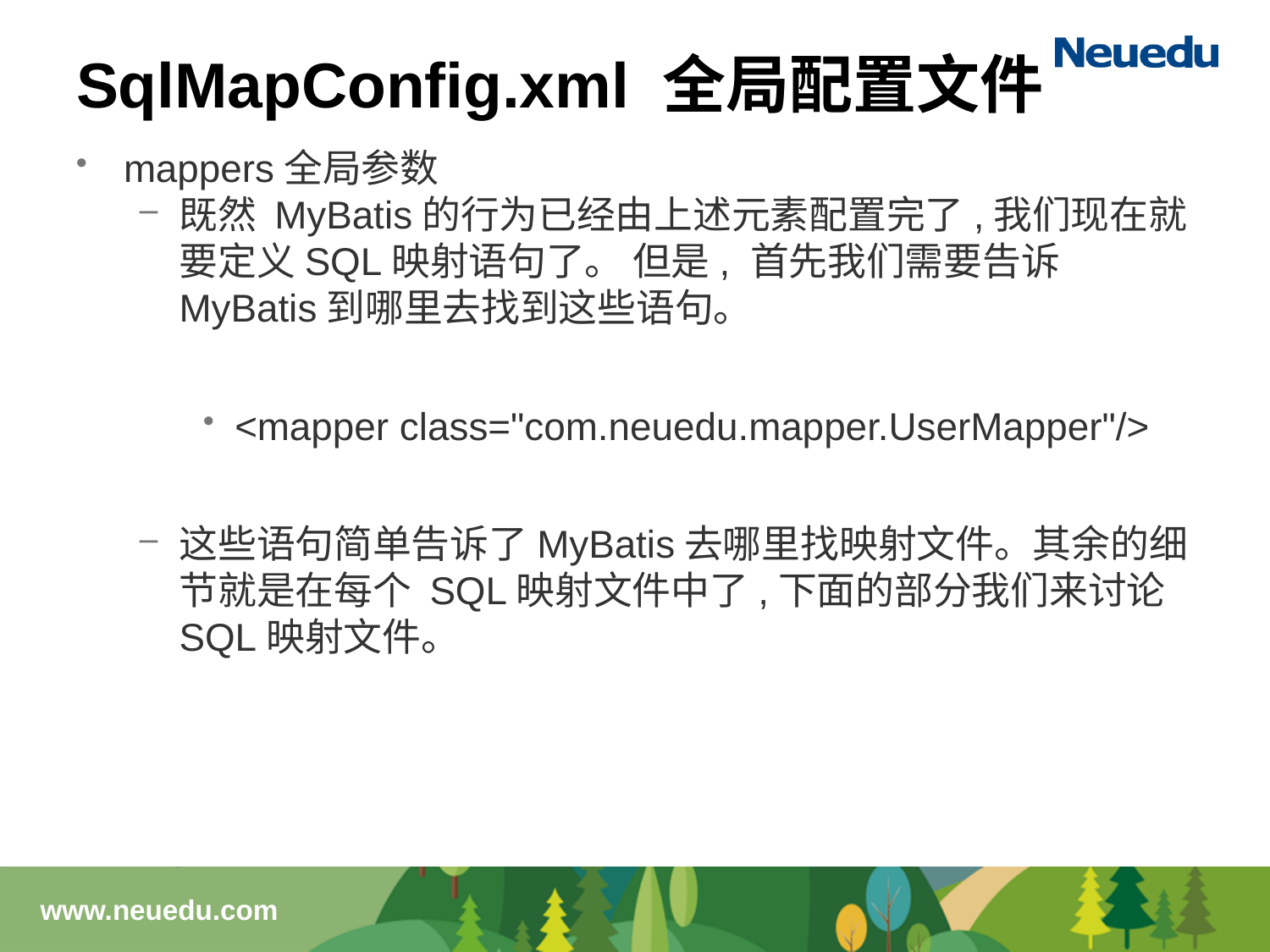

# SqlMapConfig.xml 全局配置文件
mappers全局参数
既然 MyBatis的行为已经由上述元素配置完了,我们现在就要定义SQL映射语句了。 但是, 首先我们需要告诉MyBatis到哪里去找到这些语句。

<mapper class="com.neuedu.mapper.UserMapper"/>

这些语句简单告诉了MyBatis去哪里找映射文件。其余的细节就是在每个 SQL映射文件中了,下面的部分我们来讨论SQL映射文件。